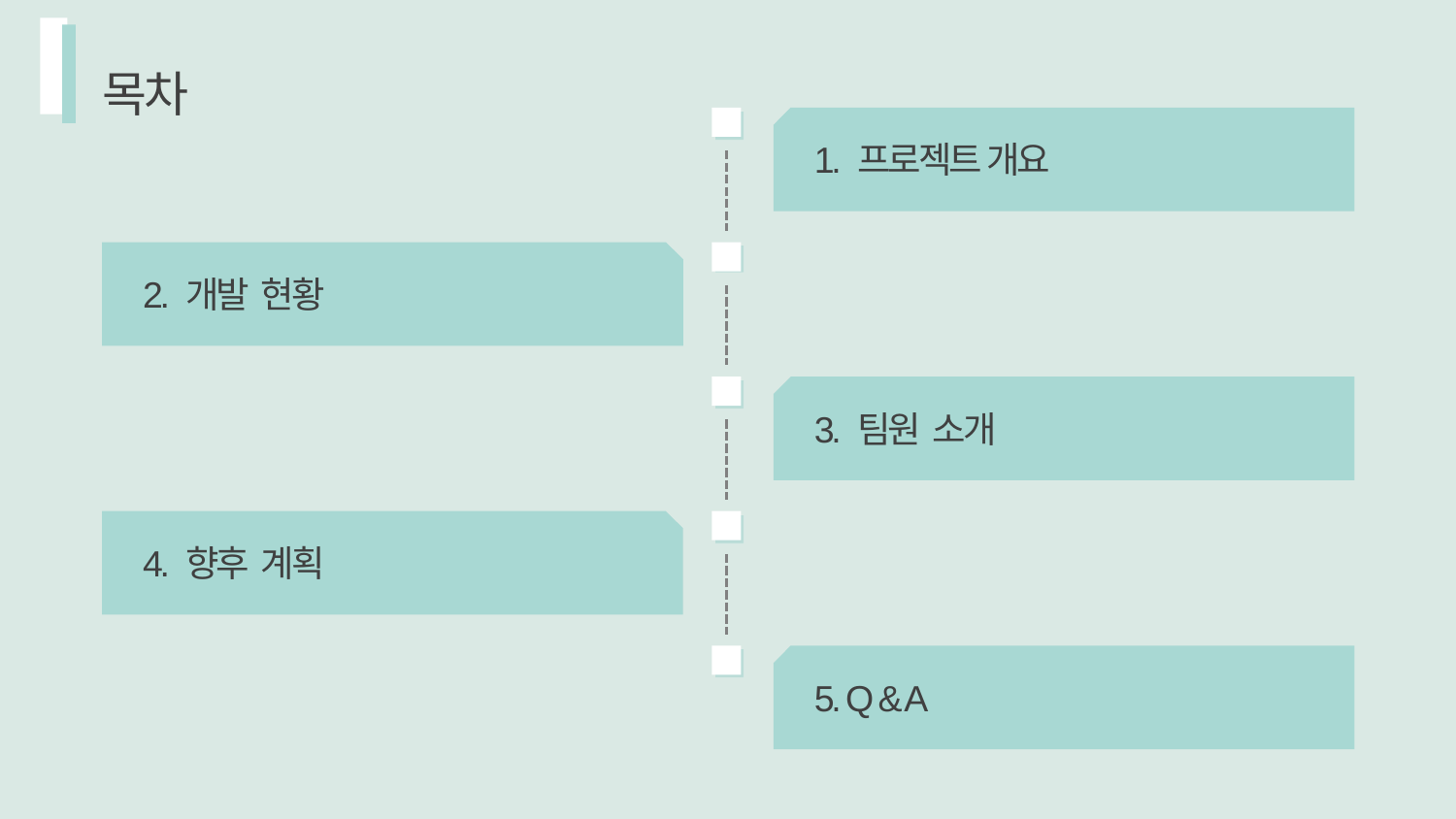

목차

1. 프로젝트 개요

2. 개발  현황

3. 팀원  소개

4. 향후  계획

5. Q & A